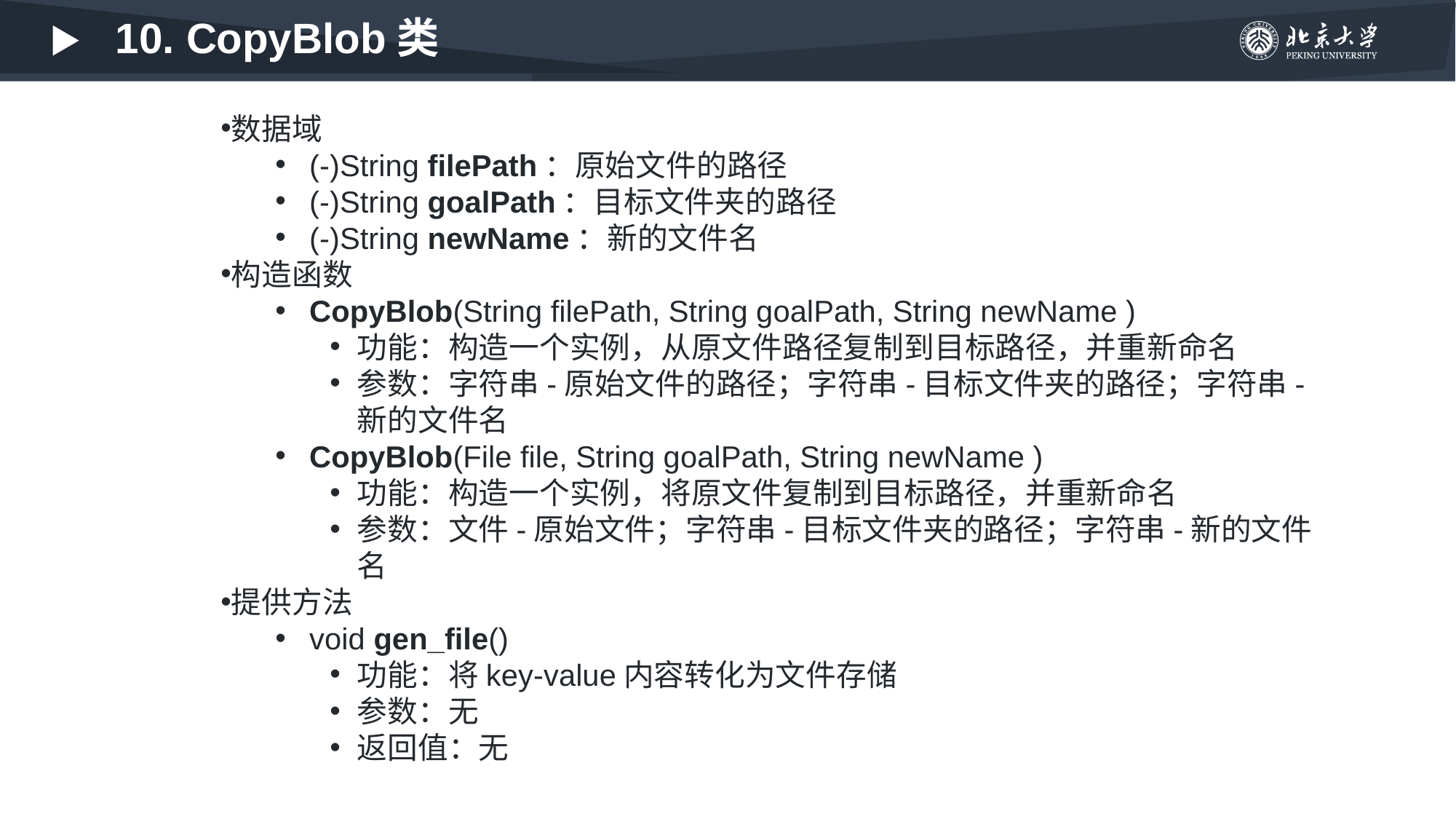

10. CopyBlob类
数据域
(-)String filePath：原始文件的路径
(-)String goalPath：目标文件夹的路径
(-)String newName：新的文件名
构造函数
CopyBlob(String filePath, String goalPath, String newName )
功能：构造一个实例，从原文件路径复制到目标路径，并重新命名
参数：字符串-原始文件的路径；字符串-目标文件夹的路径；字符串-新的文件名
CopyBlob(File file, String goalPath, String newName )
功能：构造一个实例，将原文件复制到目标路径，并重新命名
参数：文件-原始文件；字符串-目标文件夹的路径；字符串-新的文件名
提供方法
void gen_file()
功能：将key-value内容转化为文件存储
参数：无
返回值：无